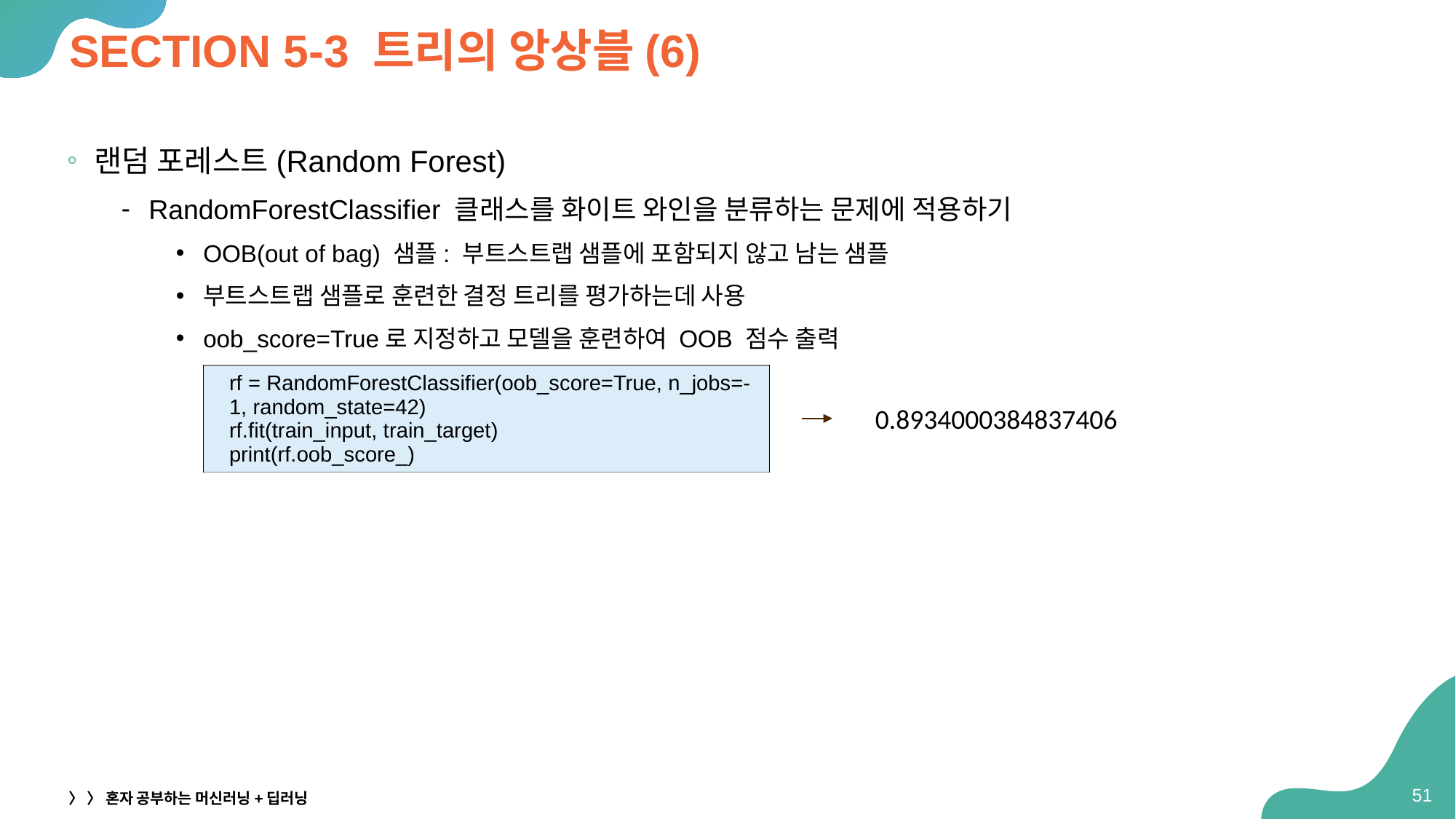

# SECTION 5-3 트리의 앙상블(6)
랜덤 포레스트(Random Forest)
RandomForestClassifier 클래스를 화이트 와인을 분류하는 문제에 적용하기
OOB(out of bag) 샘플: 부트스트랩 샘플에 포함되지 않고 남는 샘플
부트스트랩 샘플로 훈련한 결정 트리를 평가하는데 사용
oob_score=True로 지정하고 모델을 훈련하여 OOB 점수 출력
| rf = RandomForestClassifier(oob\_score=True, n\_jobs=-1, random\_state=42) rf.fit(train\_input, train\_target) print(rf.oob\_score\_) |
| --- |
0.8934000384837406
51
〉 〉 혼자 공부하는 머신러닝+딥러닝